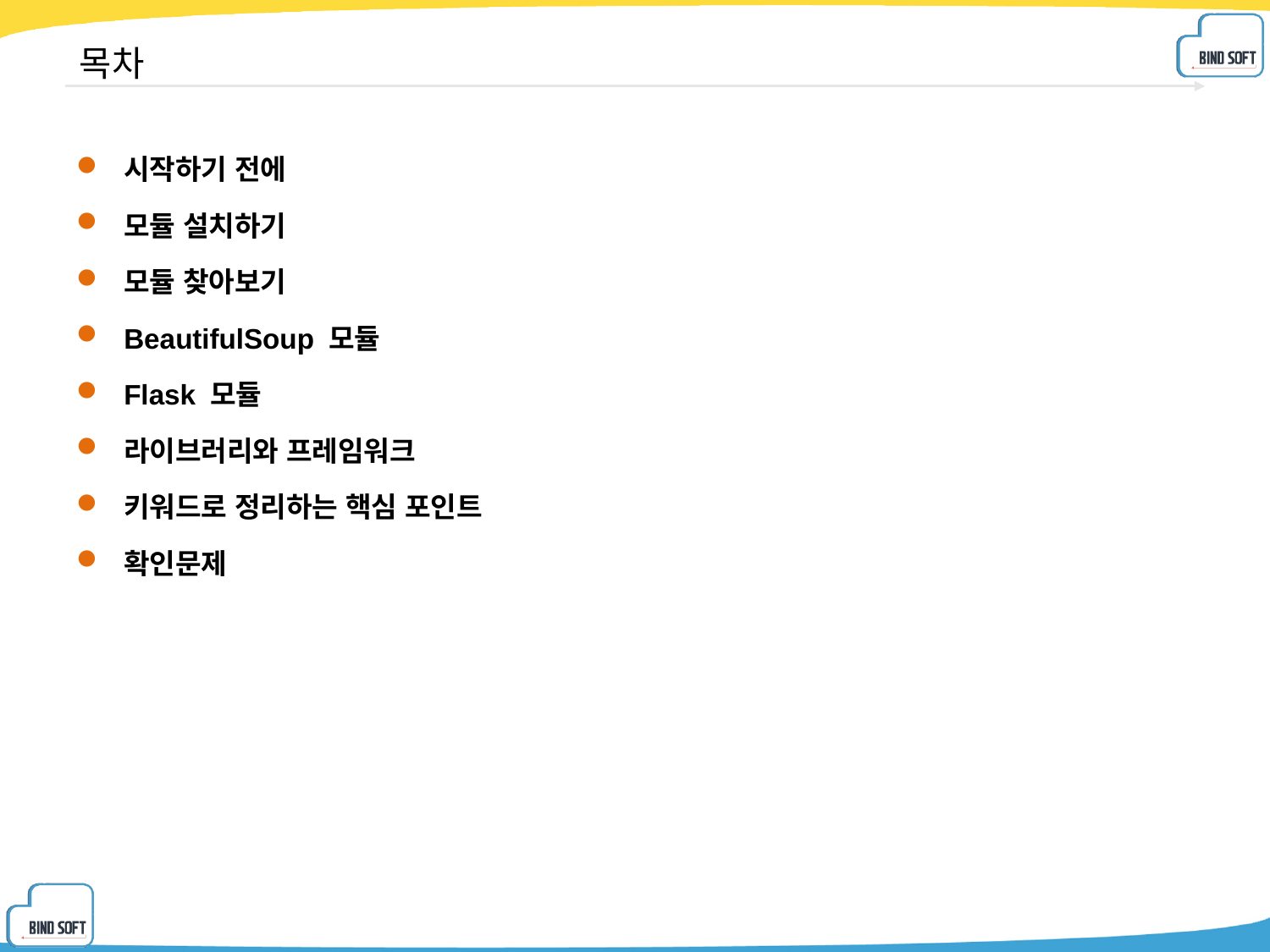

# 목차
시작하기 전에
모듈 설치하기
모듈 찾아보기
BeautifulSoup 모듈
Flask 모듈
라이브러리와 프레임워크
키워드로 정리하는 핵심 포인트
확인문제